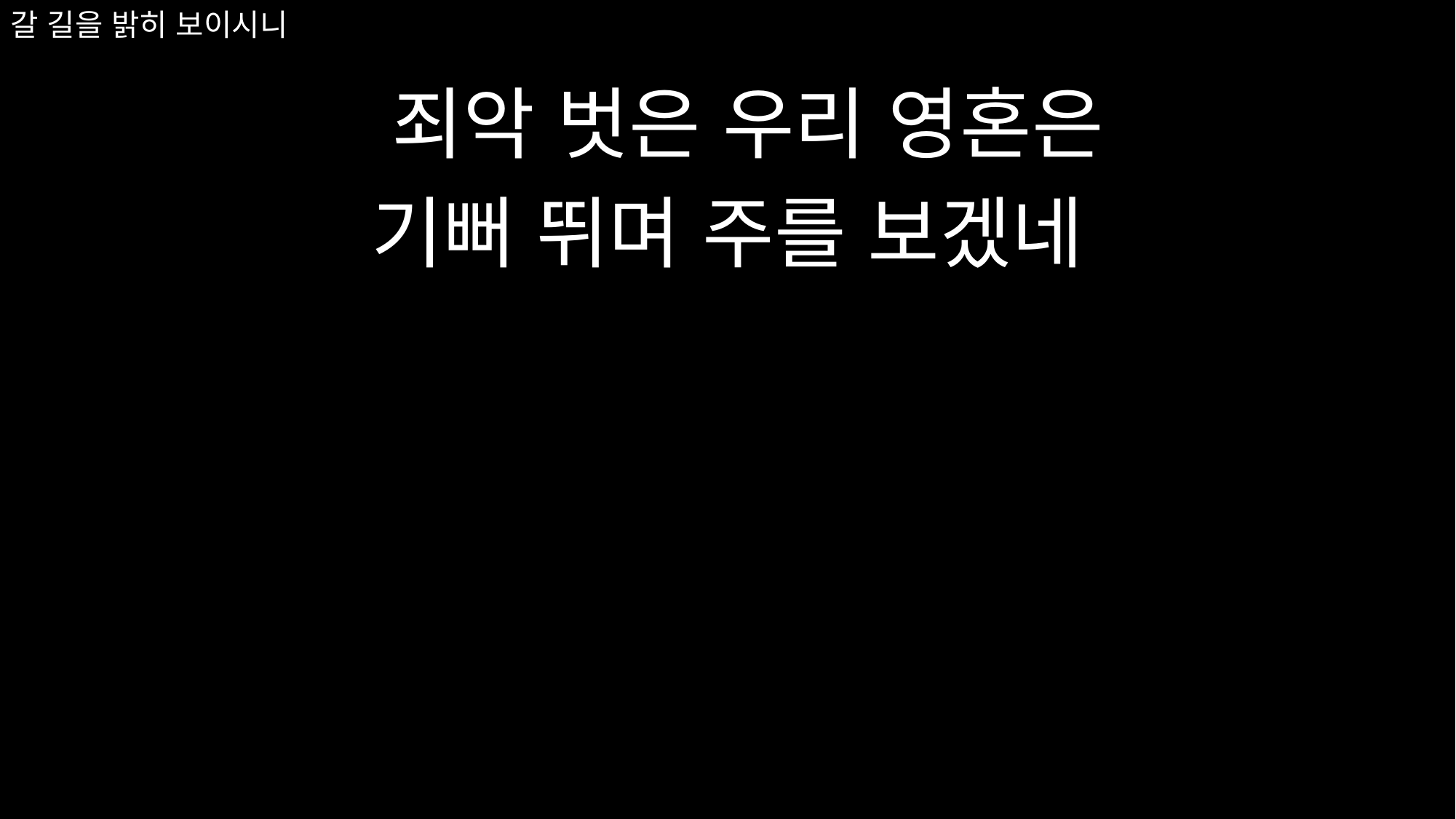

# 갈 길을 밝히 보이시니
 죄악 벗은 우리 영혼은
기뻐 뛰며 주를 보겠네